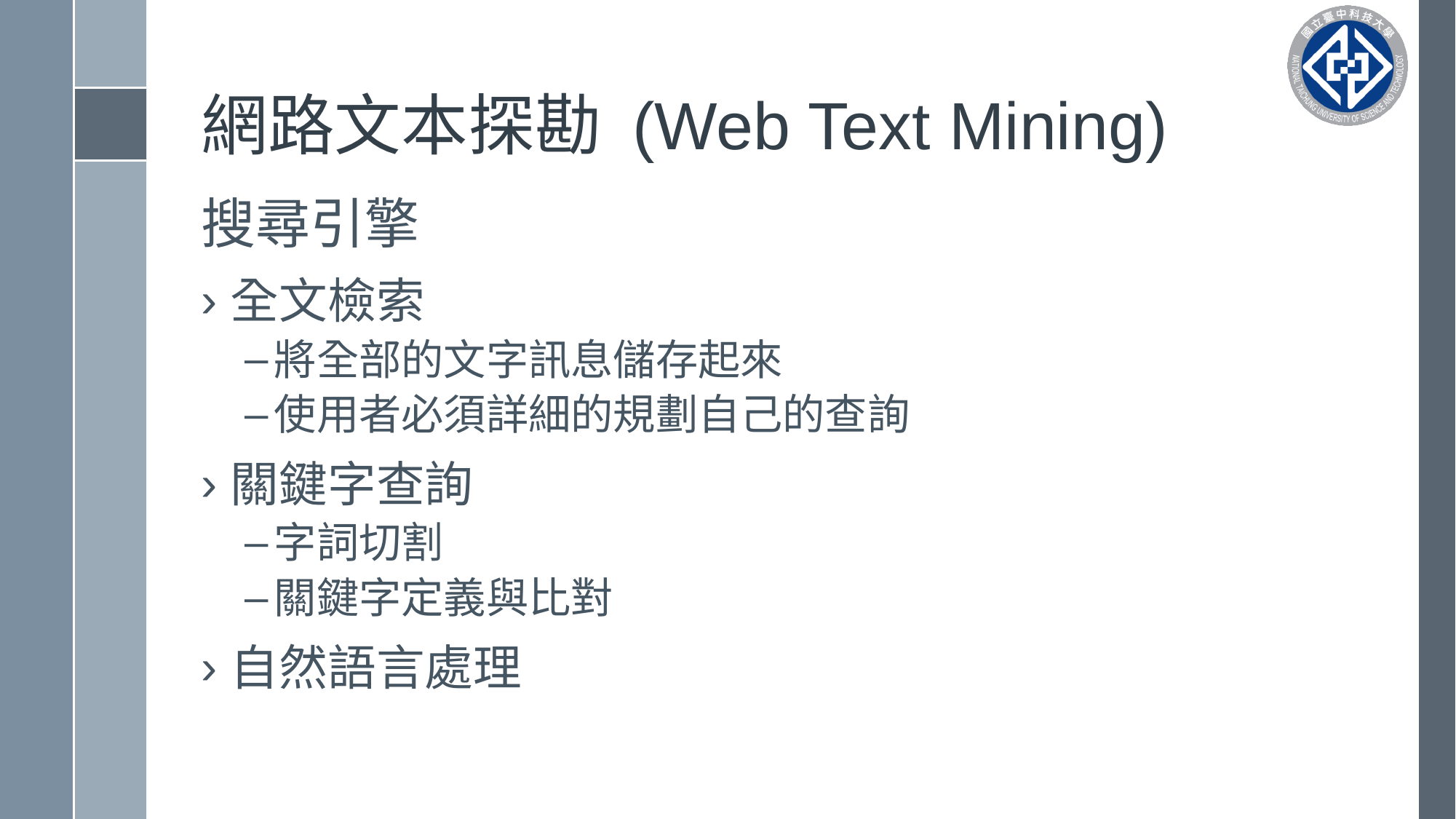

# 網路文本探勘 (Web Text Mining)
搜尋引擎
全文檢索
將全部的文字訊息儲存起來
使用者必須詳細的規劃自己的查詢
關鍵字查詢
字詞切割
關鍵字定義與比對
自然語言處理